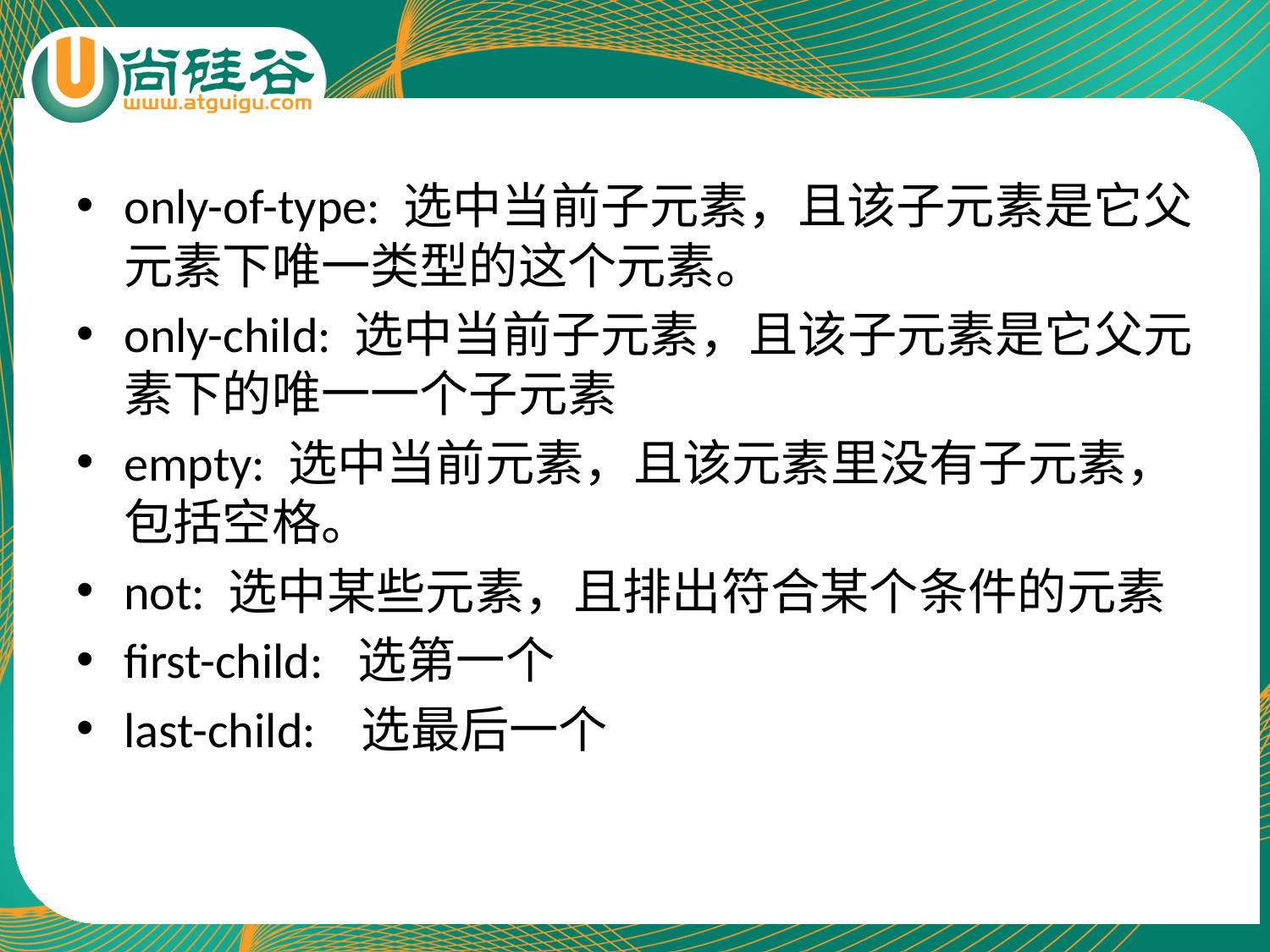

only-of-type: 选中当前子元素，且该子元素是它父元素下唯一类型的这个元素。
only-child: 选中当前子元素，且该子元素是它父元素下的唯一一个子元素
empty: 选中当前元素，且该元素里没有子元素，包括空格。
not: 选中某些元素，且排出符合某个条件的元素
first-child:  选第一个
last-child:   选最后一个